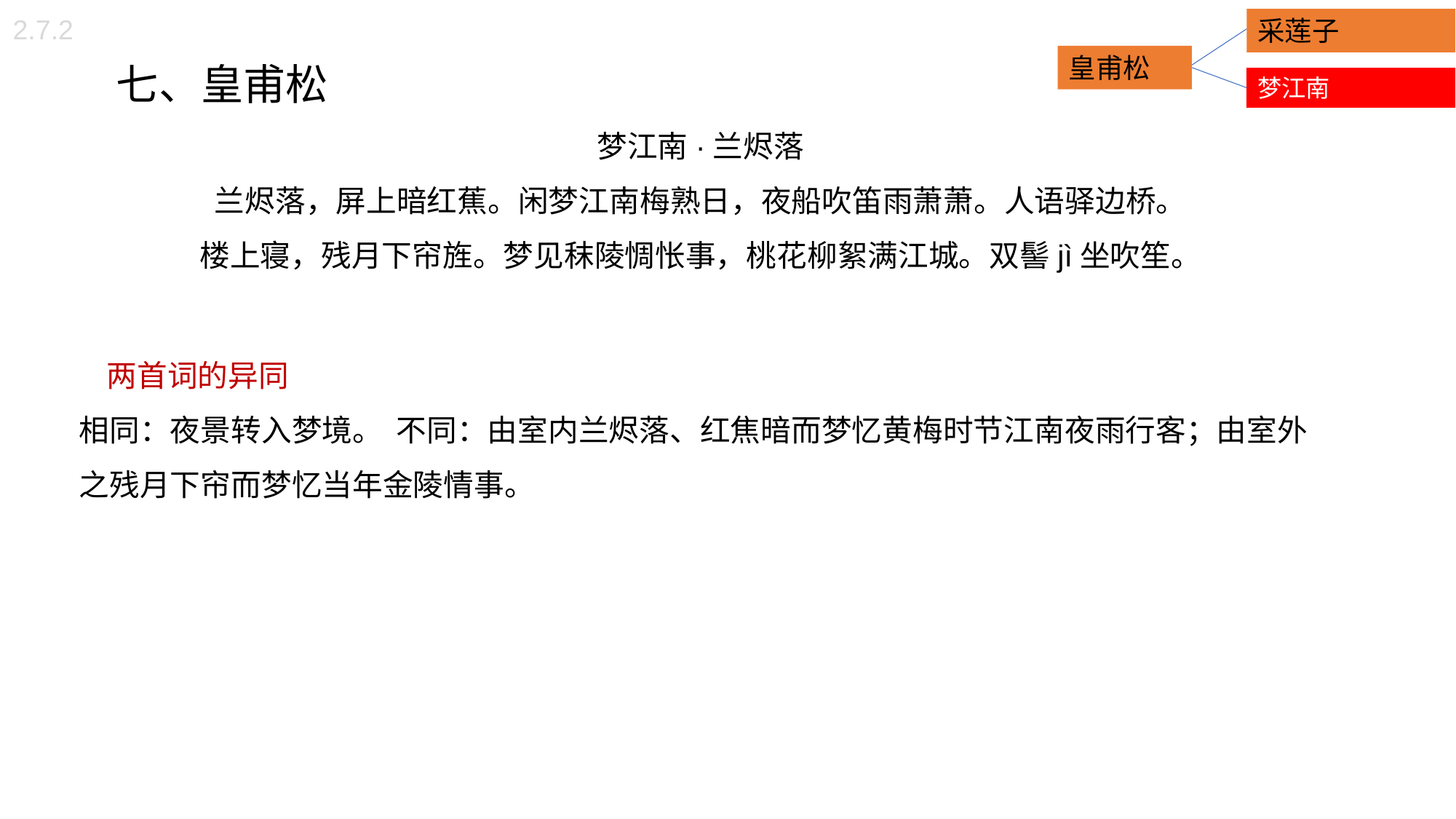

2.7.2
采莲子
    七、皇甫松
梦江南·兰烬落
兰烬落，屏上暗红蕉。闲梦江南梅熟日，夜船吹笛雨萧萧。人语驿边桥。
楼上寝，残月下帘旌。梦见秣陵惆怅事，桃花柳絮满江城。双髻jì坐吹笙。

   两首词的异同
相同：夜景转入梦境。  不同：由室内兰烬落、红焦暗而梦忆黄梅时节江南夜雨行客；由室外之残月下帘而梦忆当年金陵情事。

皇甫松
梦江南